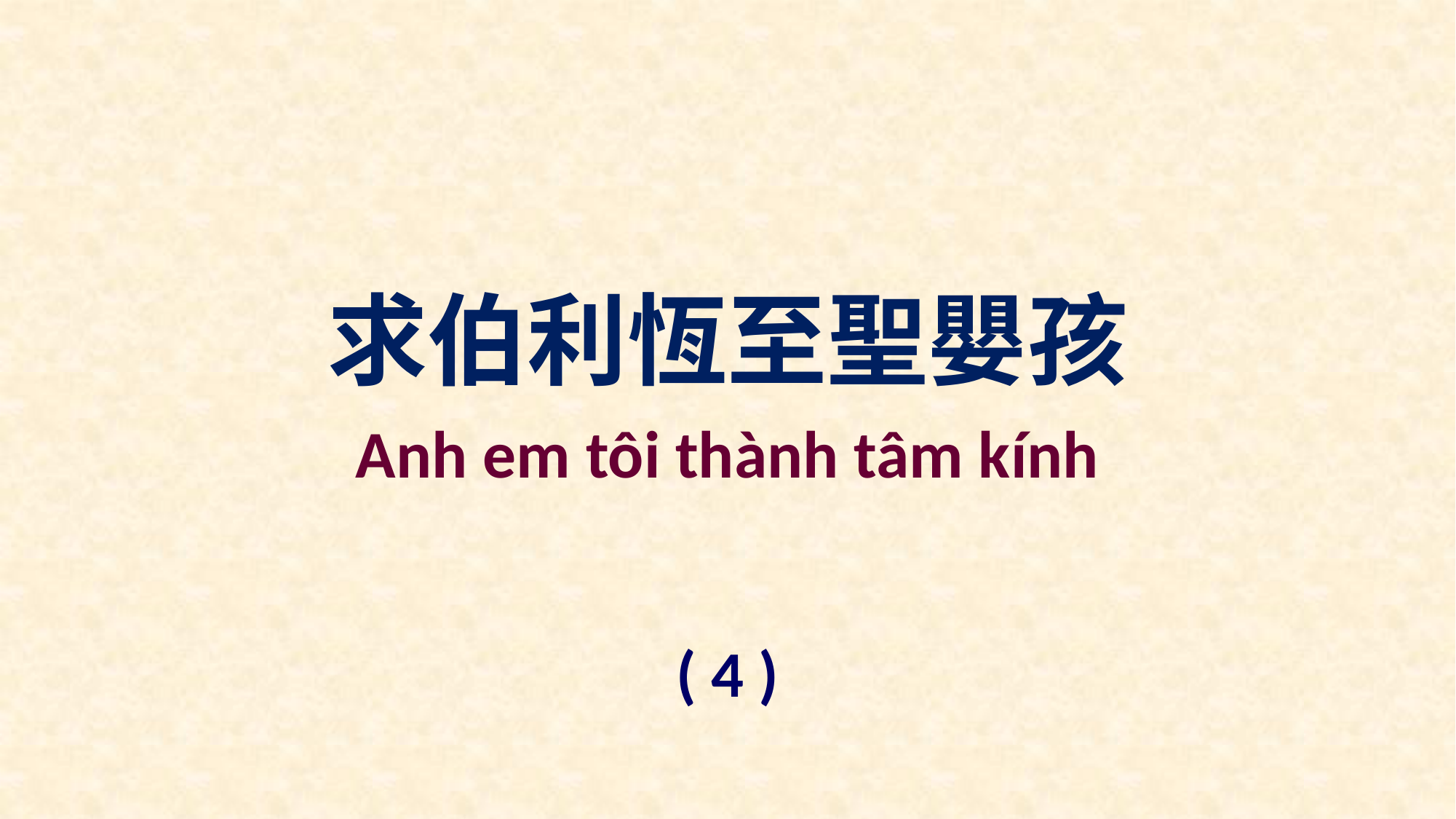

求伯利恆至聖嬰孩
Anh em tôi thành tâm kính
( 4 )